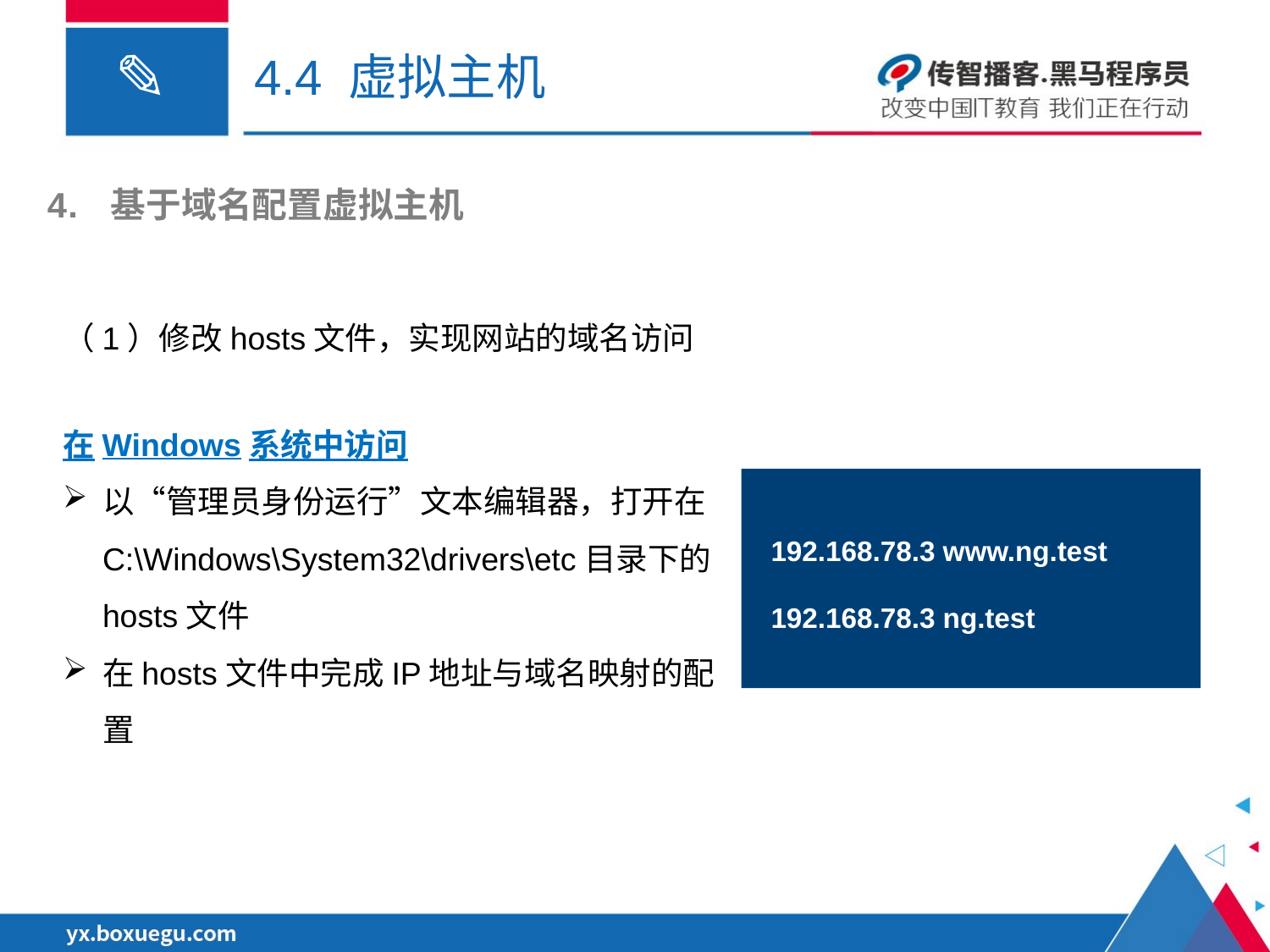

# 4.4 虚拟主机
基于域名配置虚拟主机
（1）修改hosts文件，实现网站的域名访问
在Windows系统中访问
以“管理员身份运行”文本编辑器，打开在C:\Windows\System32\drivers\etc目录下的hosts文件
在hosts文件中完成IP地址与域名映射的配置

192.168.78.3 www.ng.test
192.168.78.3 ng.test